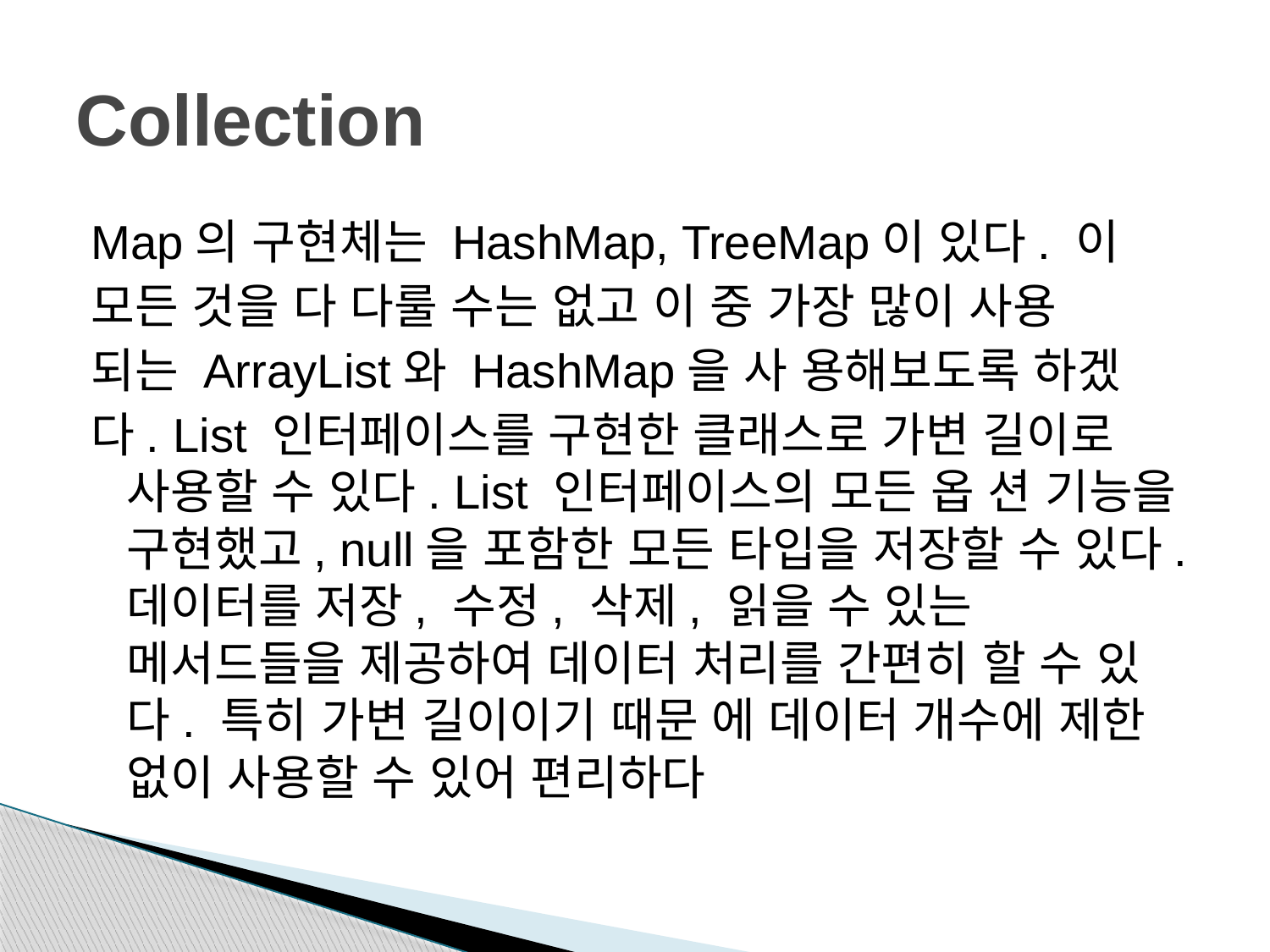

# Collection
Map의 구현체는 HashMap, TreeMap이 있다. 이
모든 것을 다 다룰 수는 없고 이 중 가장 많이 사용
되는 ArrayList와 HashMap을 사 용해보도록 하겠
다. List 인터페이스를 구현한 클래스로 가변 길이로 사용할 수 있다. List 인터페이스의 모든 옵 션 기능을 구현했고, null을 포함한 모든 타입을 저장할 수 있다. 데이터를 저장, 수정, 삭제, 읽을 수 있는 메서드들을 제공하여 데이터 처리를 간편히 할 수 있다. 특히 가변 길이이기 때문 에 데이터 개수에 제한 없이 사용할 수 있어 편리하다